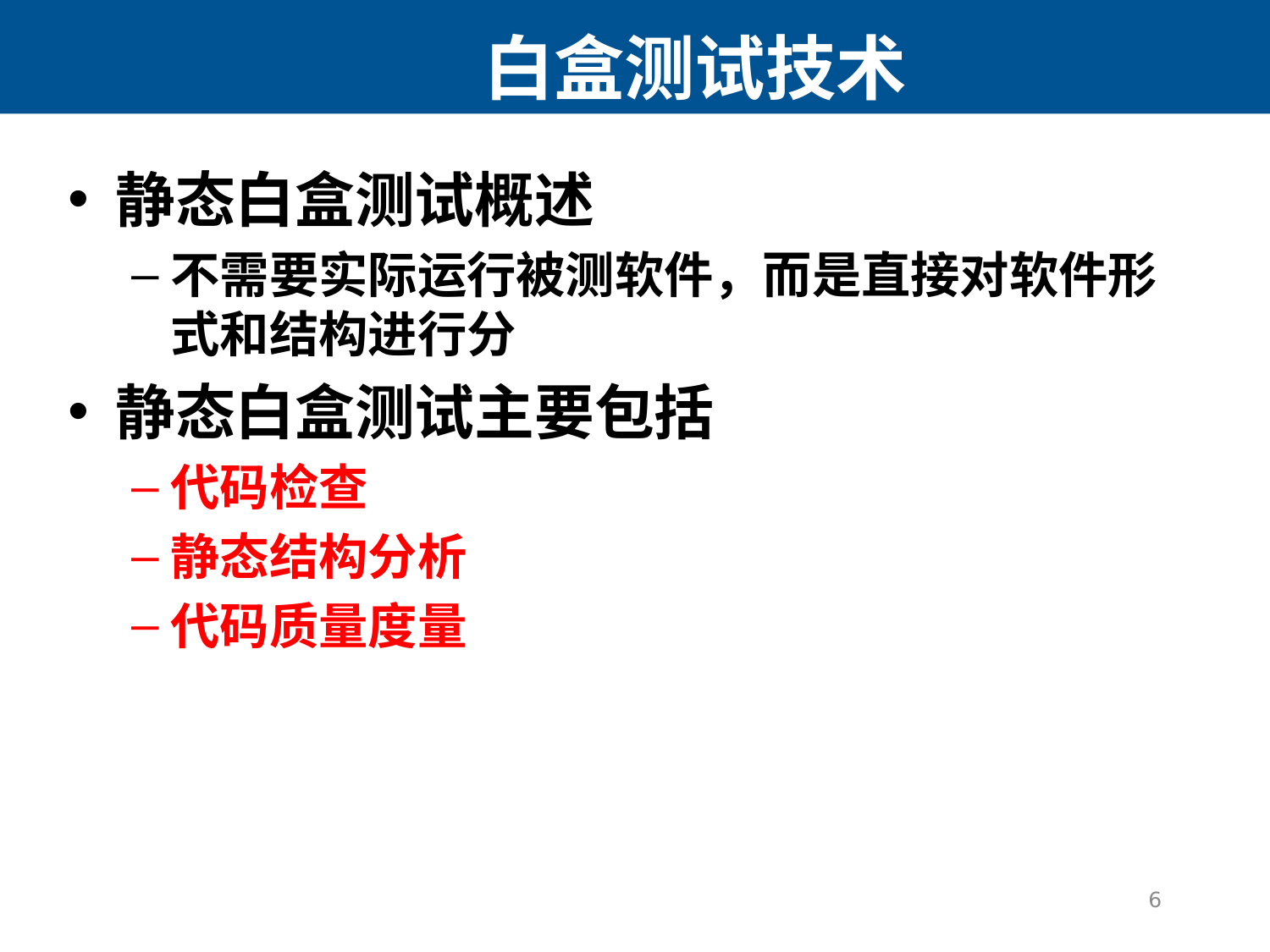

白盒测试技术
静态白盒测试概述
不需要实际运行被测软件，而是直接对软件形式和结构进行分
静态白盒测试主要包括
代码检查
静态结构分析
代码质量度量
6